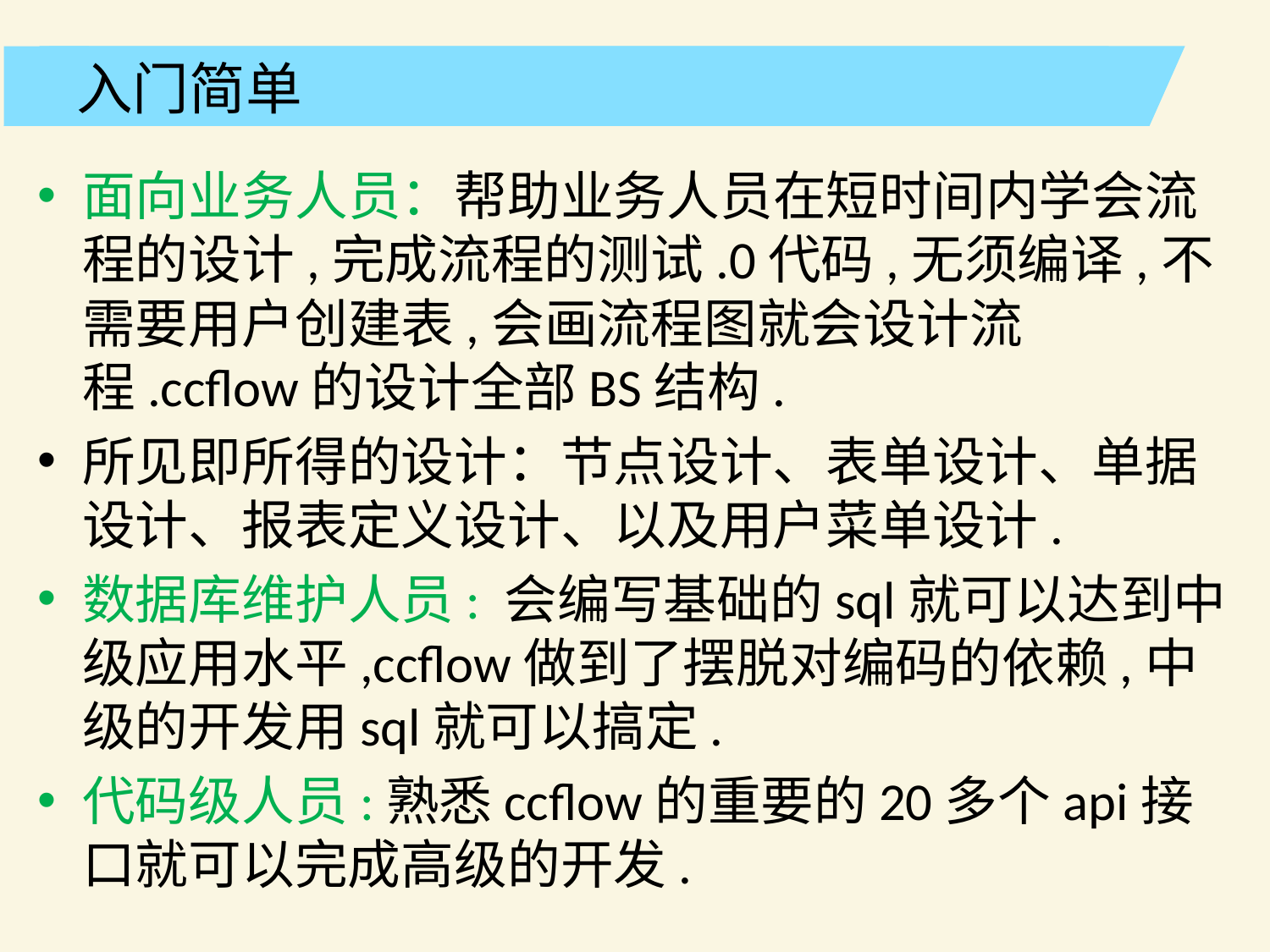

入门简单
面向业务人员：帮助业务人员在短时间内学会流程的设计,完成流程的测试.0代码,无须编译,不需要用户创建表,会画流程图就会设计流程.ccflow的设计全部BS结构.
所见即所得的设计：节点设计、表单设计、单据设计、报表定义设计、以及用户菜单设计.
数据库维护人员: 会编写基础的sql就可以达到中级应用水平,ccflow做到了摆脱对编码的依赖,中级的开发用sql就可以搞定.
代码级人员:熟悉ccflow的重要的20多个api接口就可以完成高级的开发.